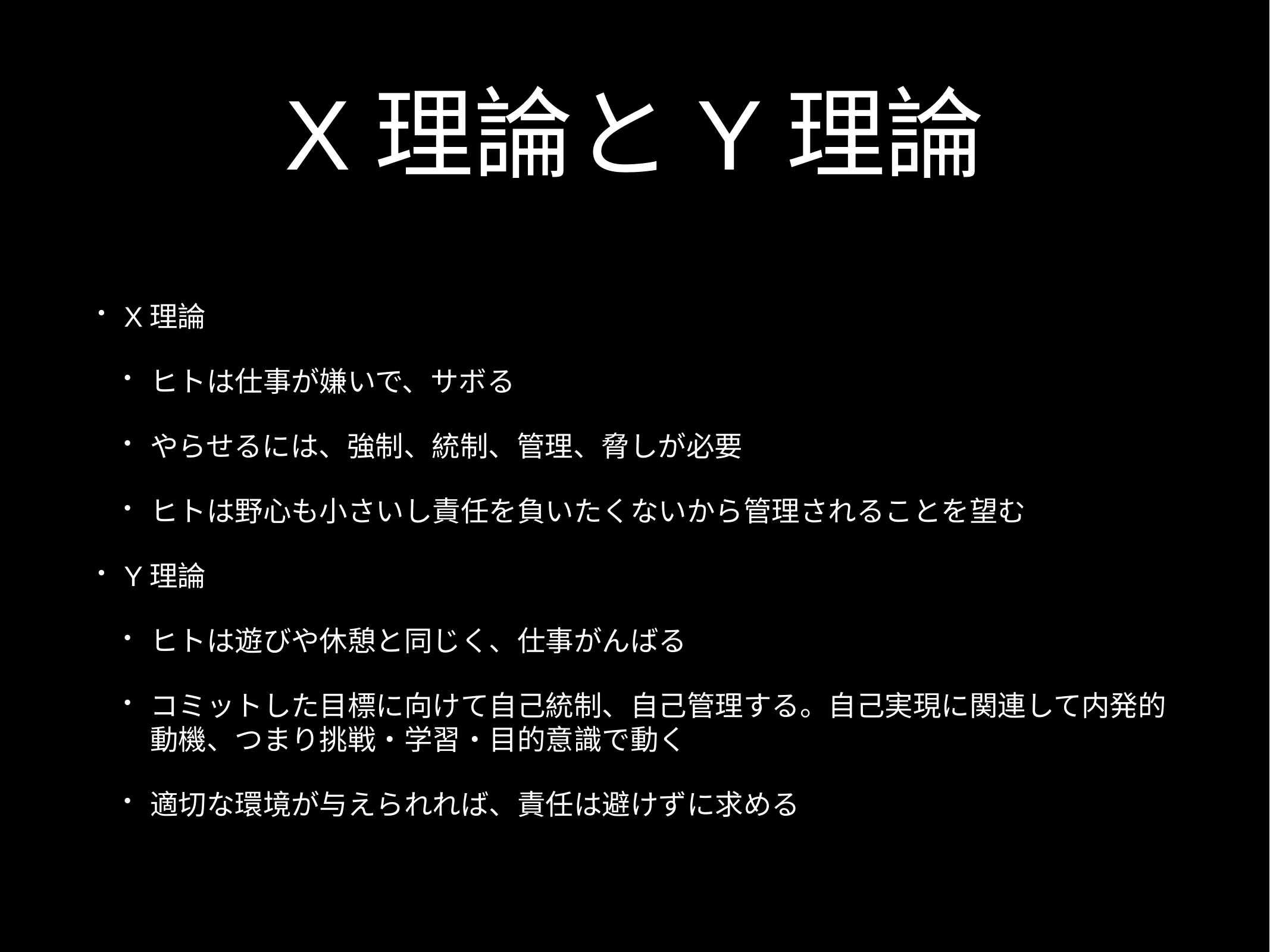

# X理論とY理論
X理論
ヒトは仕事が嫌いで、サボる
やらせるには、強制、統制、管理、脅しが必要
ヒトは野心も小さいし責任を負いたくないから管理されることを望む
Y理論
ヒトは遊びや休憩と同じく、仕事がんばる
コミットした目標に向けて自己統制、自己管理する。自己実現に関連して内発的動機、つまり挑戦・学習・目的意識で動く
適切な環境が与えられれば、責任は避けずに求める